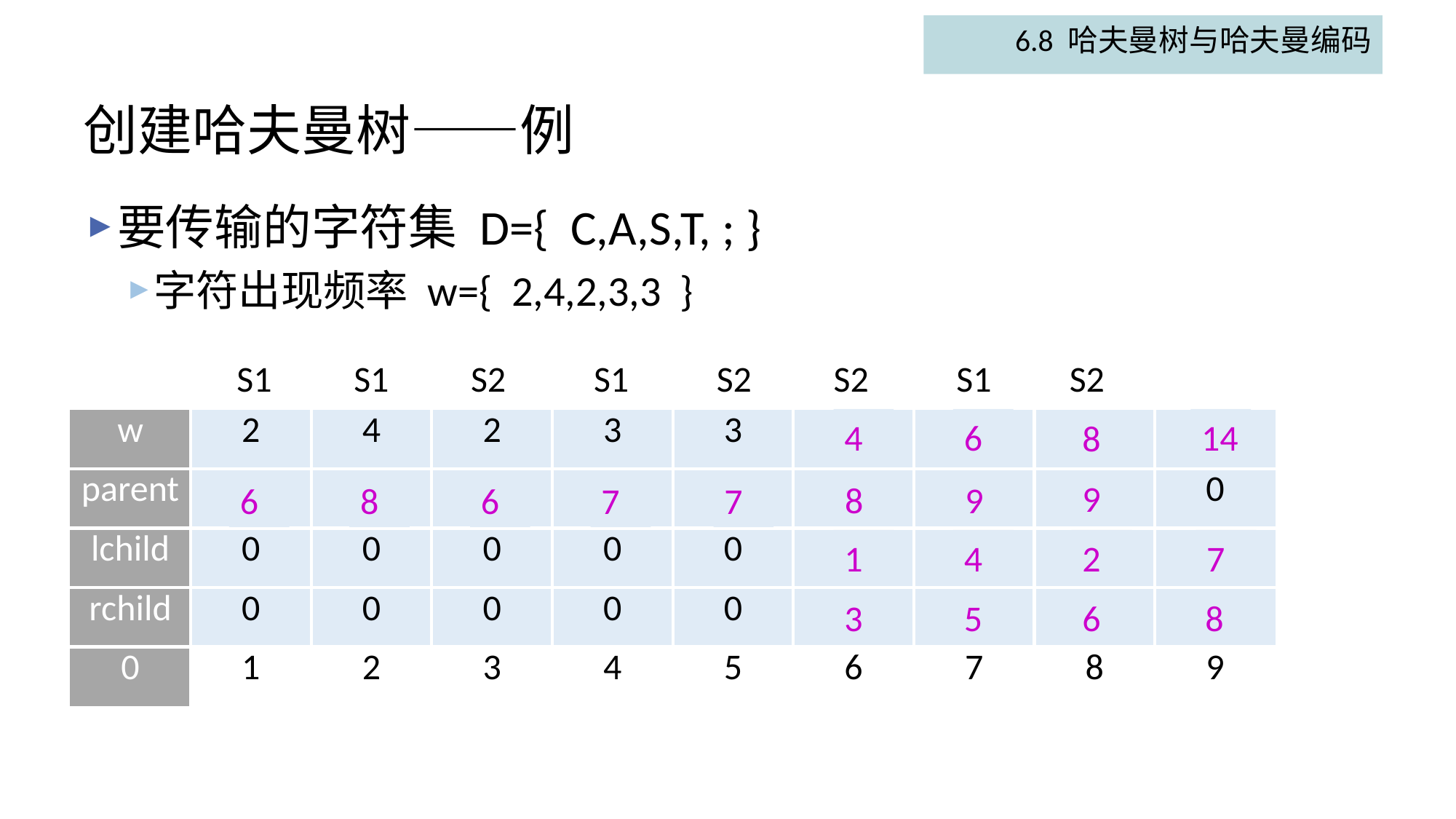

6.8 哈夫曼树与哈夫曼编码
# 创建哈夫曼树——例
要传输的字符集 D={  C,A,S,T, ; }
字符出现频率 w={  2,4,2,3,3  }
S1
S2
S1
S1
S2
S1
S2
S2
14
4
6
| w | 2 | 4 | 2 | 3 | 3 | 0 | 0 | 0 | 0 |
| --- | --- | --- | --- | --- | --- | --- | --- | --- | --- |
| parent | 0 | 0 | 0 | 0 | 0 | 0 | 0 | 0 | 0 |
| lchild | 0 | 0 | 0 | 0 | 0 | 0 | 0 | 0 | 0 |
| rchild | 0 | 0 | 0 | 0 | 0 | 0 | 0 | 0 | 0 |
| 0 | 1 | 2 | 3 | 4 | 5 | 6 | 7 | 8 | 9 |
8
9
8
9
8
7
7
6
6
1
4
2
7
3
5
6
8